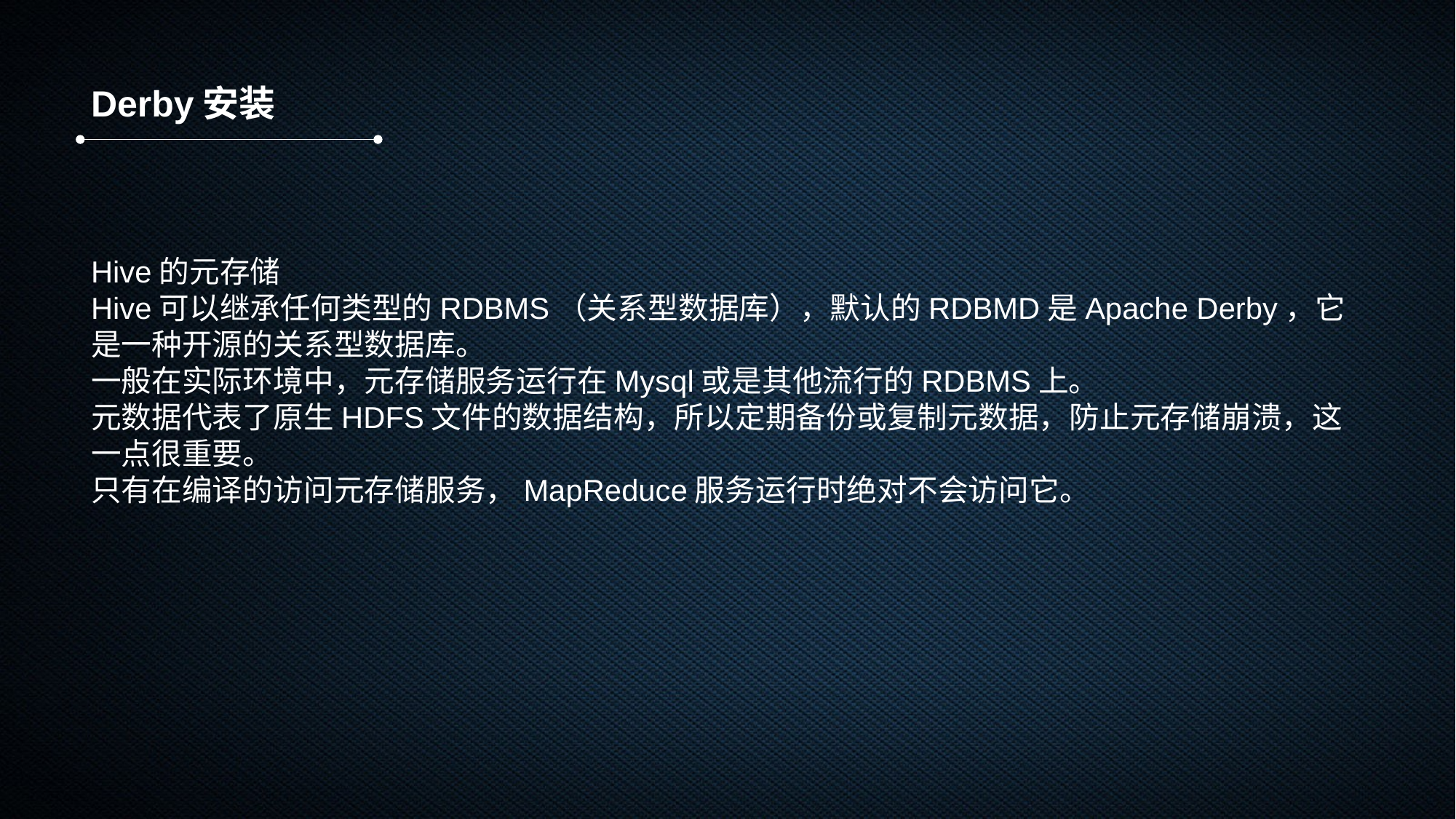

Derby安装
Hive的元存储
Hive可以继承任何类型的RDBMS（关系型数据库），默认的RDBMD是Apache Derby，它是一种开源的关系型数据库。
一般在实际环境中，元存储服务运行在Mysql或是其他流行的RDBMS上。
元数据代表了原生HDFS文件的数据结构，所以定期备份或复制元数据，防止元存储崩溃，这一点很重要。
只有在编译的访问元存储服务，MapReduce服务运行时绝对不会访问它。